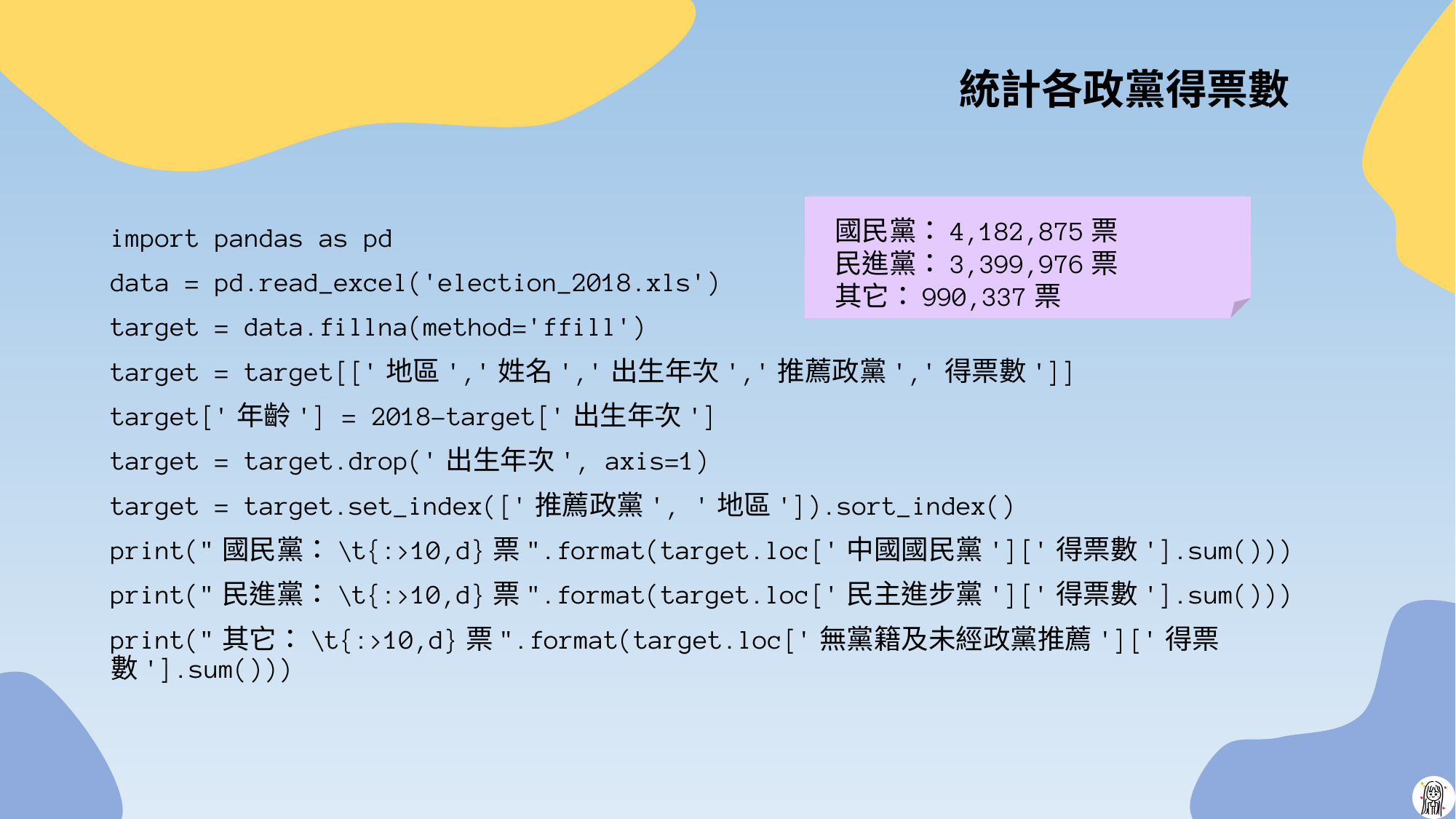

# 統計各政黨得票數

國民黨：4,182,875票
民進黨：3,399,976票
其它：990,337票
import pandas as pd
data = pd.read_excel('election_2018.xls')
target = data.fillna(method='ffill')
target = target[['地區','姓名','出生年次','推薦政黨','得票數']]
target['年齡'] = 2018-target['出生年次']
target = target.drop('出生年次', axis=1)
target = target.set_index(['推薦政黨', '地區']).sort_index()
print("國民黨：\t{:>10,d}票".format(target.loc['中國國民黨']['得票數'].sum()))
print("民進黨：\t{:>10,d}票".format(target.loc['民主進步黨']['得票數'].sum()))
print("其它：\t{:>10,d}票".format(target.loc['無黨籍及未經政黨推薦']['得票數'].sum()))

24